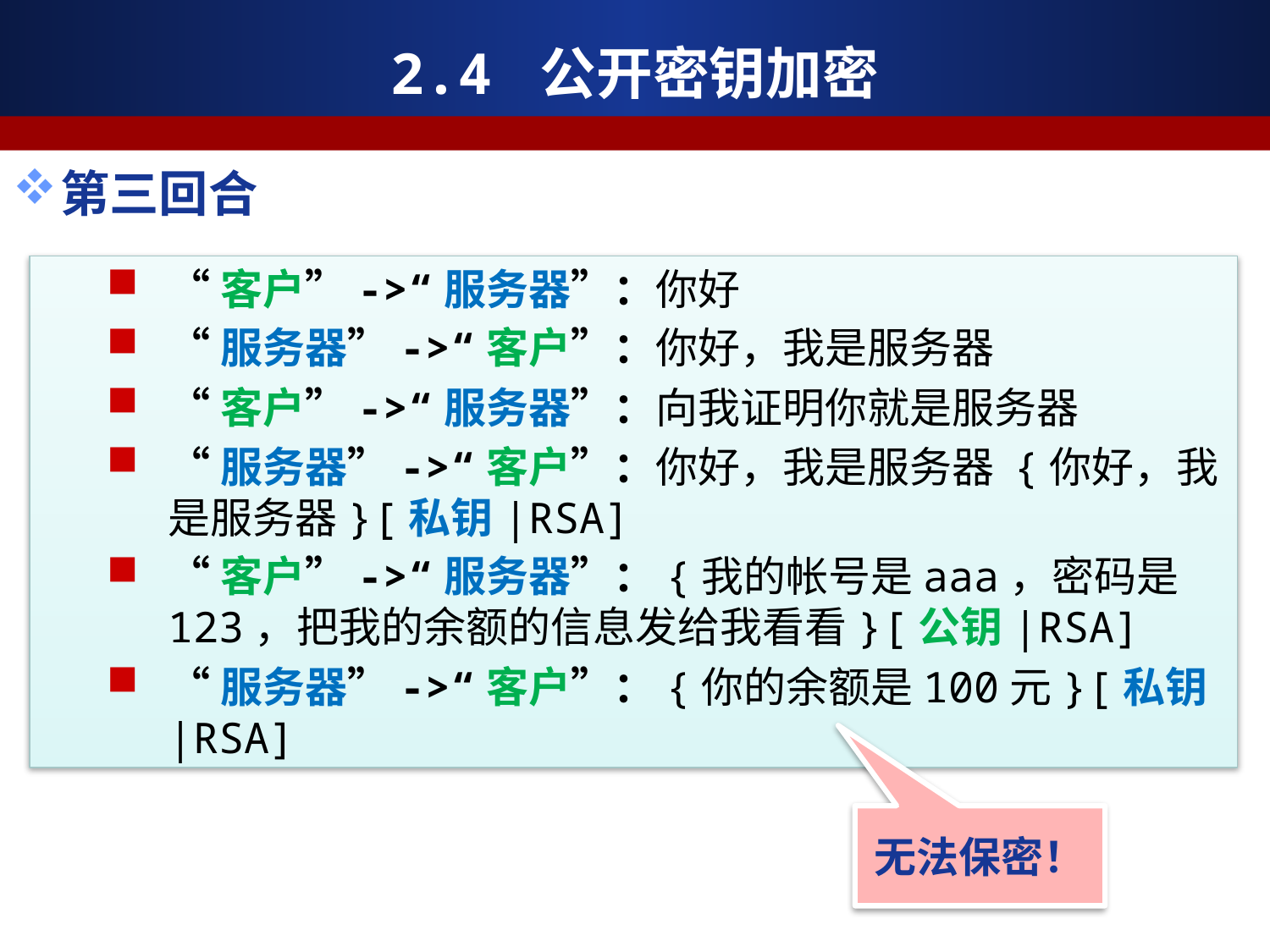

2.4 公开密钥加密
第三回合
“客户”->“服务器”：你好
“服务器”->“客户”：你好，我是服务器
“客户”->“服务器”：向我证明你就是服务器
“服务器”->“客户”：你好，我是服务器 {你好，我是服务器}[私钥|RSA]
“客户”->“服务器”：{我的帐号是aaa，密码是123，把我的余额的信息发给我看看}[公钥|RSA]
“服务器”->“客户”：{你的余额是100元}[私钥|RSA]
无法保密！
55